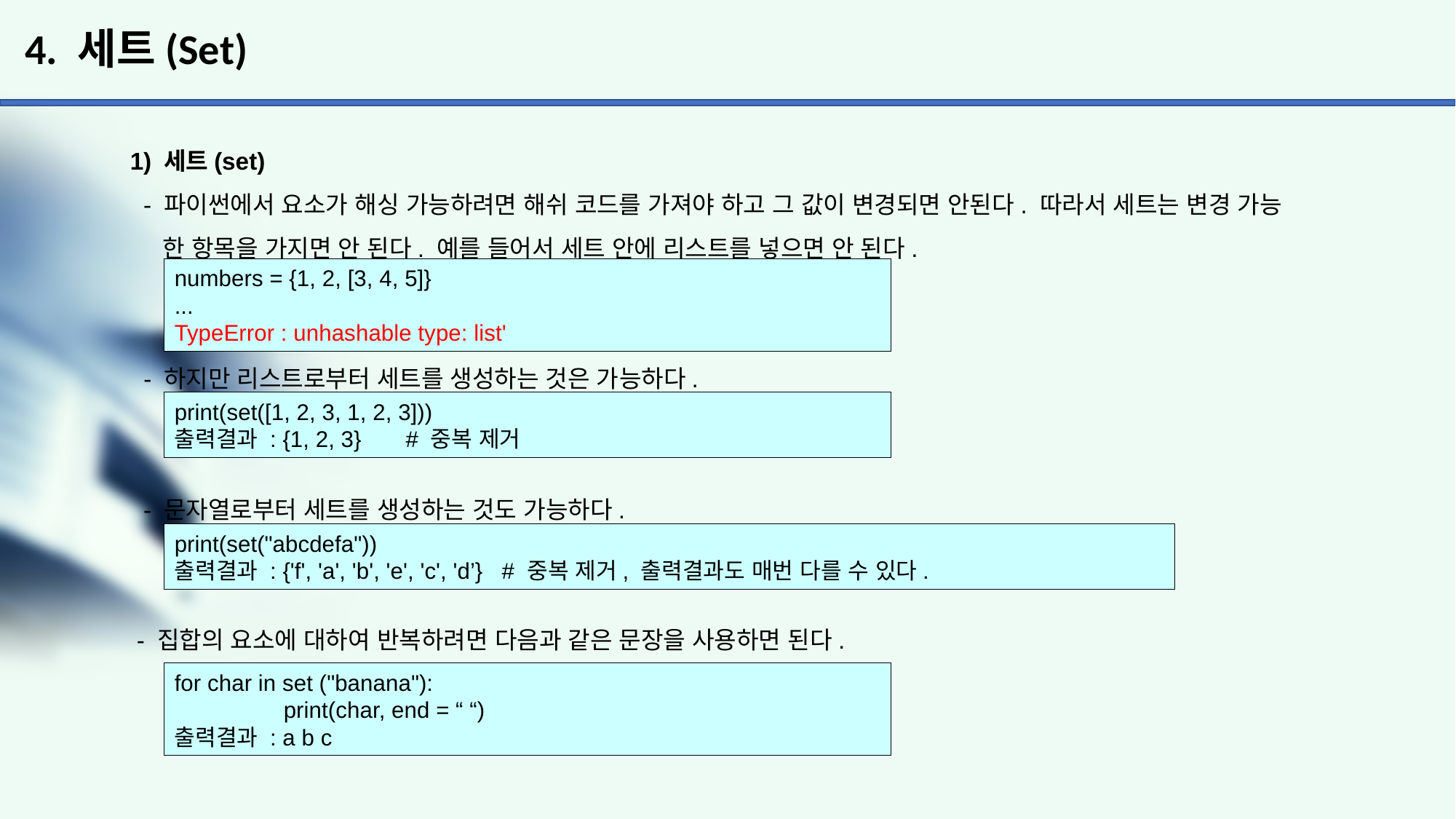

# 4. 세트(Set)
1) 세트(set)
  - 파이썬에서 요소가 해싱 가능하려면 해쉬 코드를 가져야 하고 그 값이 변경되면 안된다. 따라서 세트는 변경 가능
    한 항목을 가지면 안 된다. 예를 들어서 세트 안에 리스트를 넣으면 안 된다.

  - 하지만 리스트로부터 세트를 생성하는 것은 가능하다.

  - 문자열로부터 세트를 생성하는 것도 가능하다.

 - 집합의 요소에 대하여 반복하려면 다음과 같은 문장을 사용하면 된다.

numbers = {1, 2, [3, 4, 5]}
...
TypeError : unhashable type: list'
print(set([1, 2, 3, 1, 2, 3]))
출력결과 : {1, 2, 3}       # 중복 제거
print(set("abcdefa"))
출력결과 : {'f', 'a', 'b', 'e', 'c', 'd’}   # 중복 제거, 출력결과도 매번 다를 수 있다.
for char in set ("banana"):
	print(char, end = “ “)
출력결과 : a b c